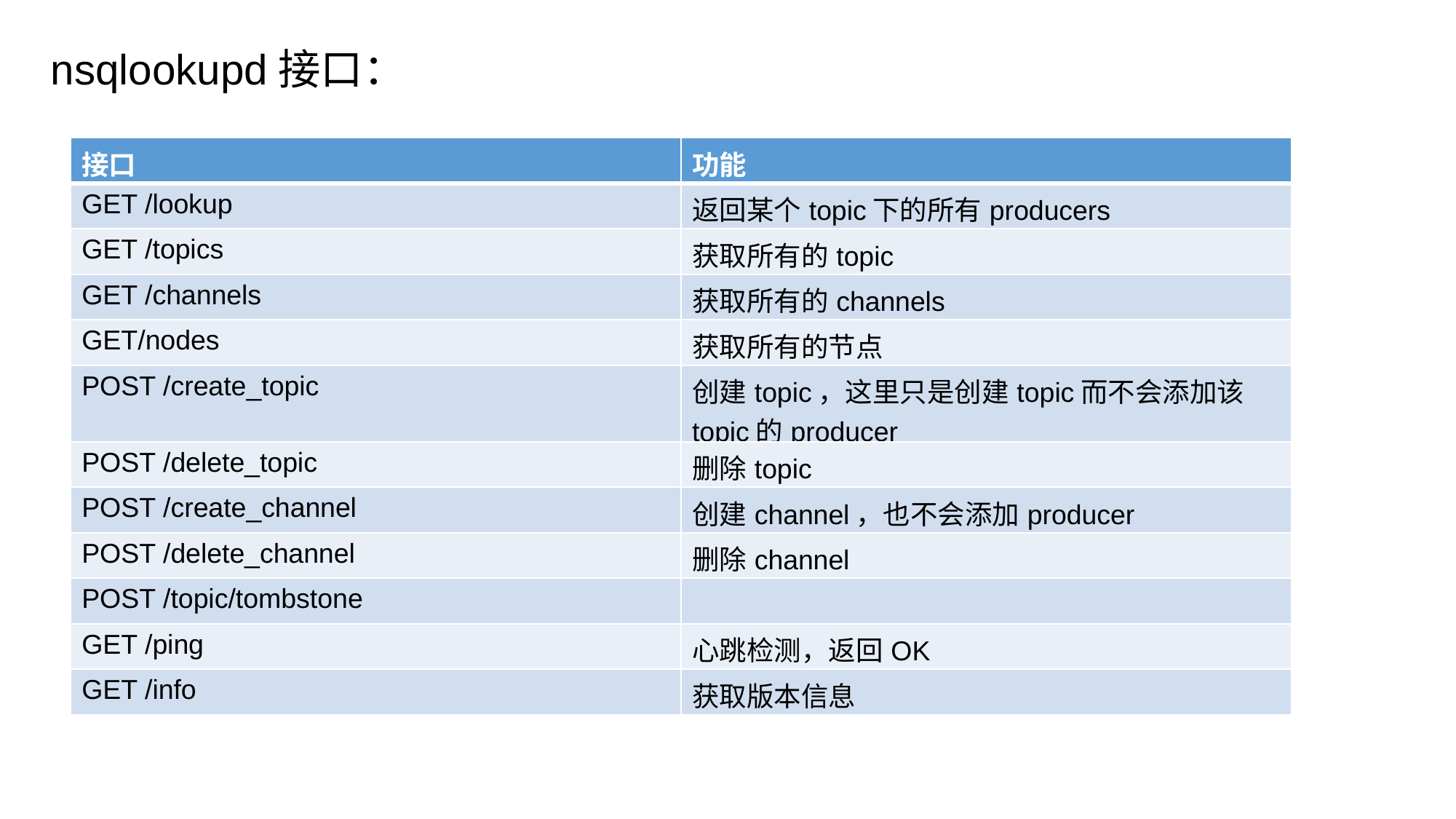

nsqlookupd接口：
| 接口 | 功能 |
| --- | --- |
| GET /lookup | 返回某个topic下的所有producers |
| GET /topics | 获取所有的topic |
| GET /channels | 获取所有的channels |
| GET/nodes | 获取所有的节点 |
| POST /create\_topic | 创建topic，这里只是创建topic而不会添加该topic的producer |
| POST /delete\_topic | 删除topic |
| POST /create\_channel | 创建channel，也不会添加producer |
| POST /delete\_channel | 删除channel |
| POST /topic/tombstone |  |
| GET /ping | 心跳检测，返回OK |
| GET /info | 获取版本信息 |